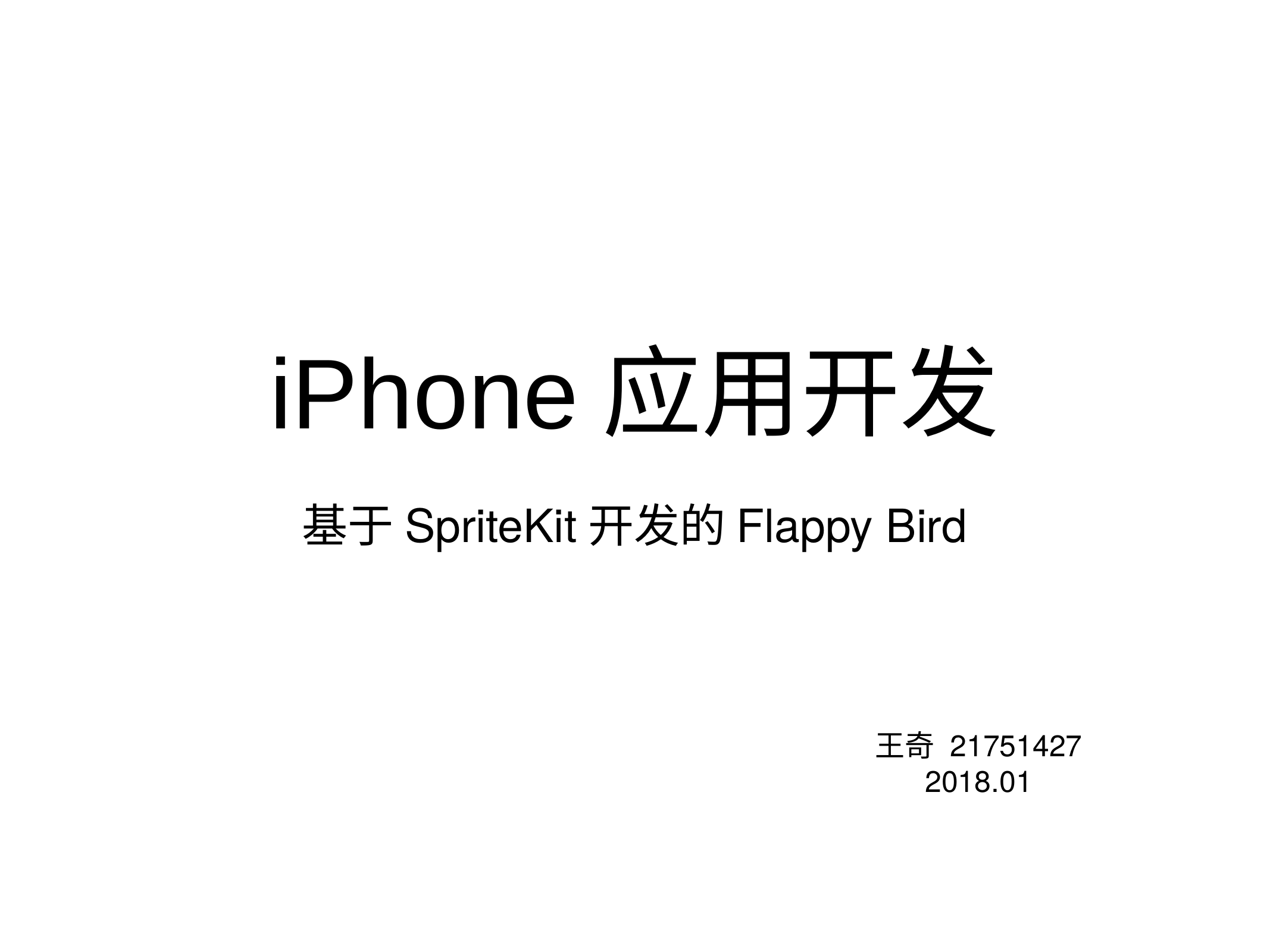

# iPhone应用开发
基于SpriteKit开发的Flappy Bird
王奇 21751427
2018.01